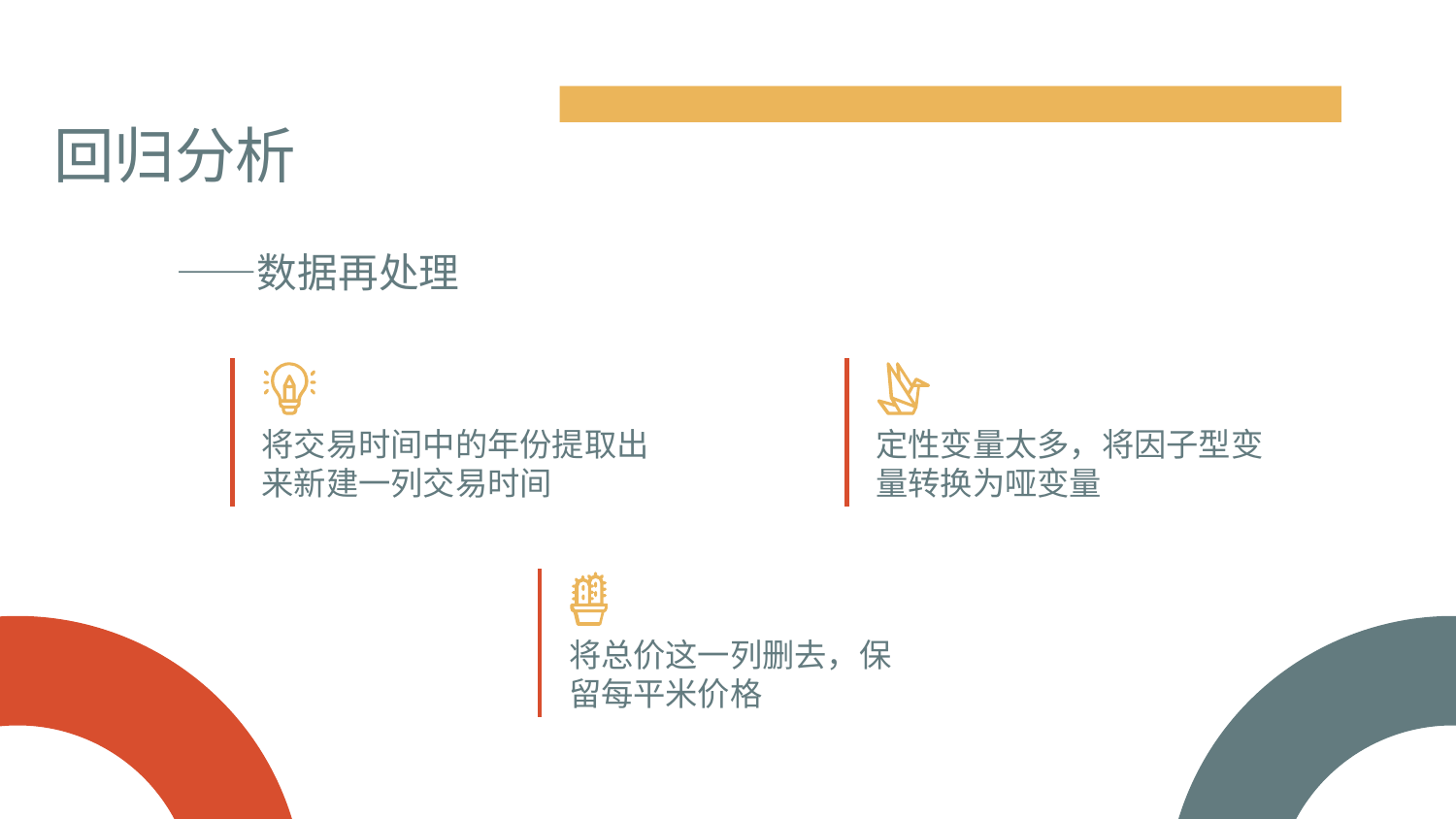

# 回归分析 ——数据再处理

将交易时间中的年份提取出来新建一列交易时间
定性变量太多，将因子型变量转换为哑变量

将总价这一列删去，保留每平米价格